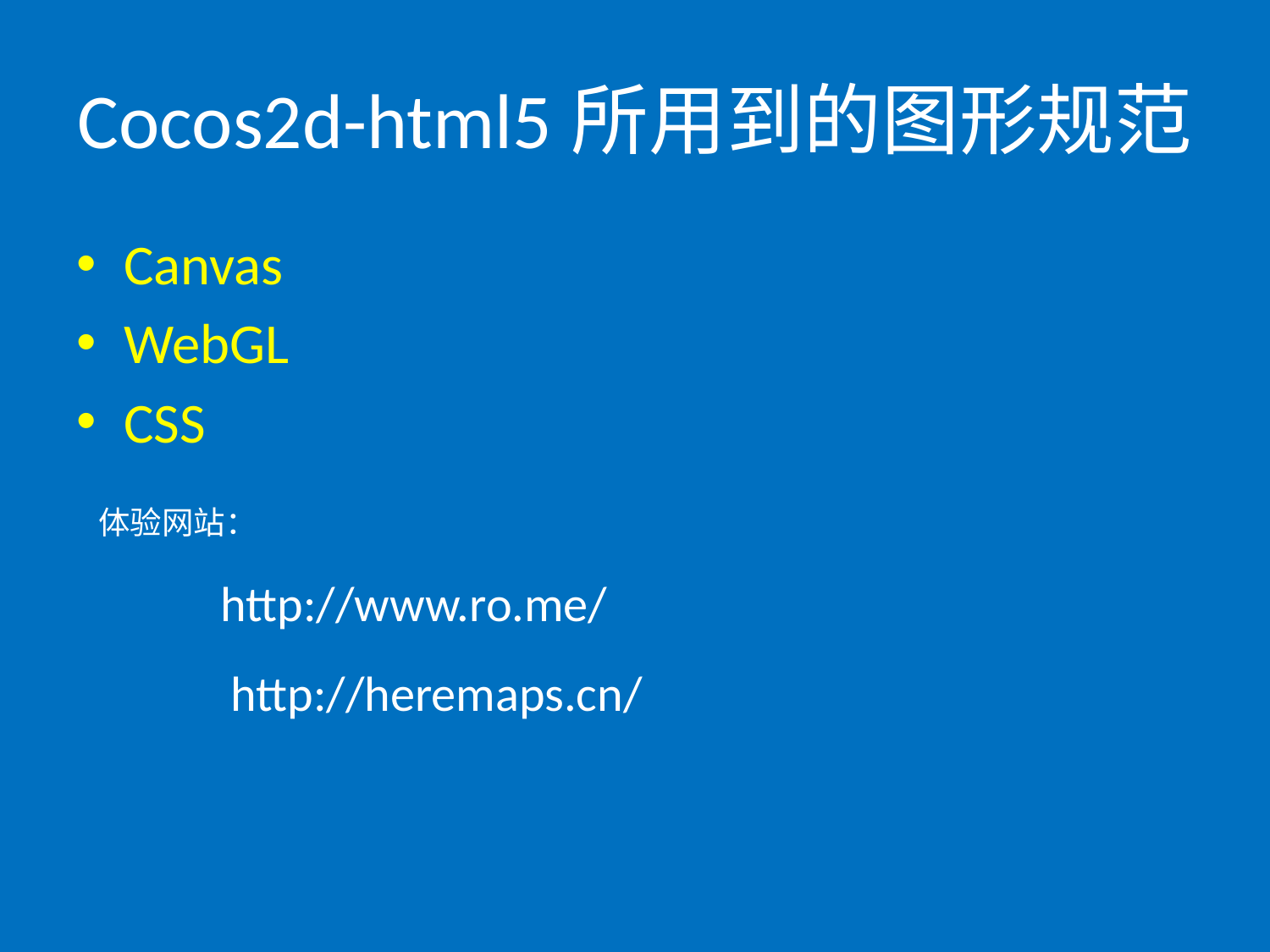

# Cocos2d-html5所用到的图形规范
Canvas
WebGL
CSS

体验网站：
http://www.ro.me/
http://heremaps.cn/